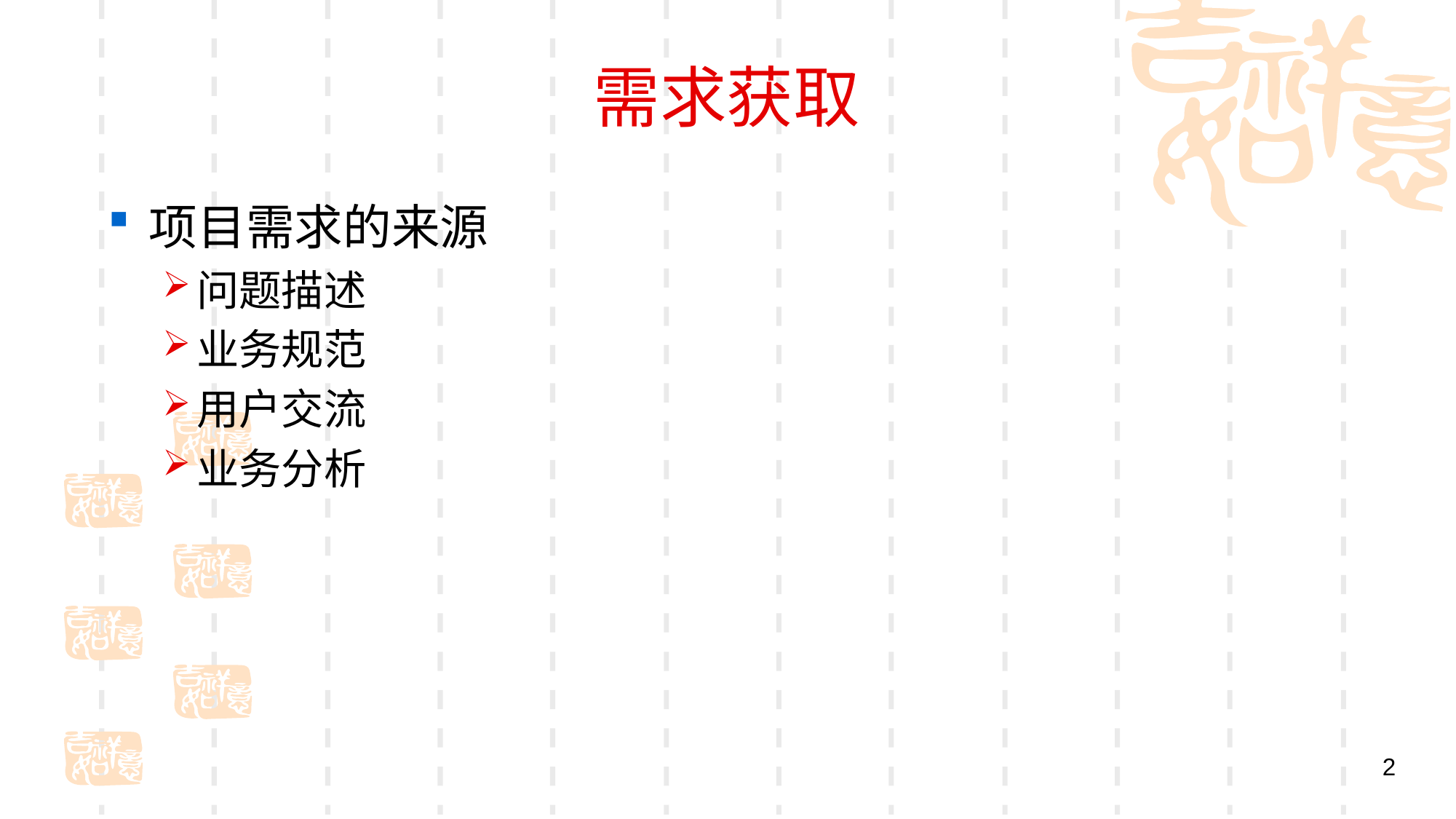

# 需求获取
项目需求的来源
问题描述
业务规范
用户交流
业务分析
2